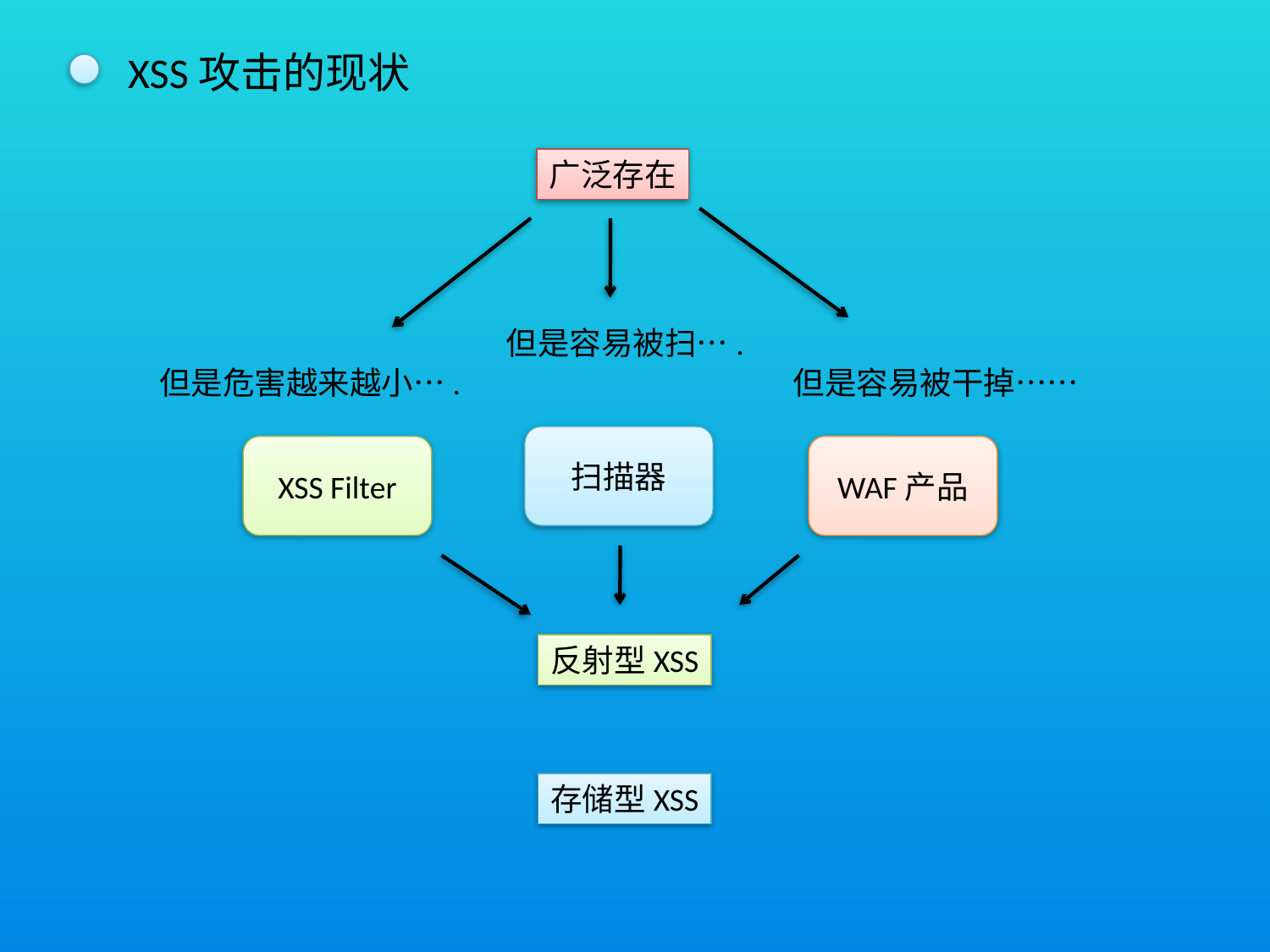

XSS攻击的现状

广泛存在
但是容易被扫….
但是危害越来越小….
但是容易被干掉……
扫描器
XSS Filter
WAF产品
反射型XSS
存储型XSS